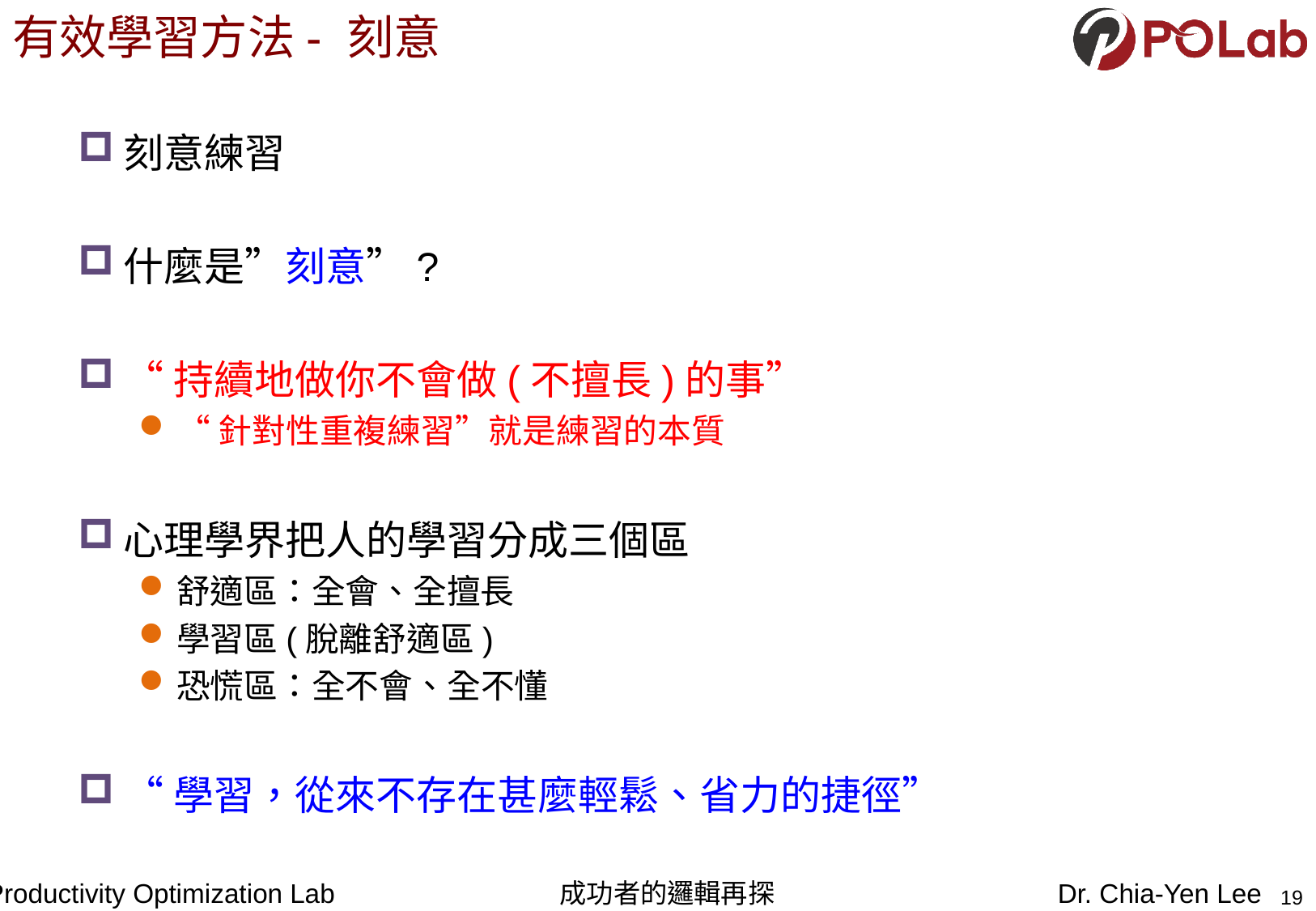

# 有效學習方法- 刻意
刻意練習

什麼是”刻意”?

“持續地做你不會做(不擅長)的事”
“針對性重複練習”就是練習的本質

心理學界把人的學習分成三個區
舒適區：全會、全擅長
學習區(脫離舒適區)
恐慌區：全不會、全不懂

“學習，從來不存在甚麼輕鬆、省力的捷徑”

19